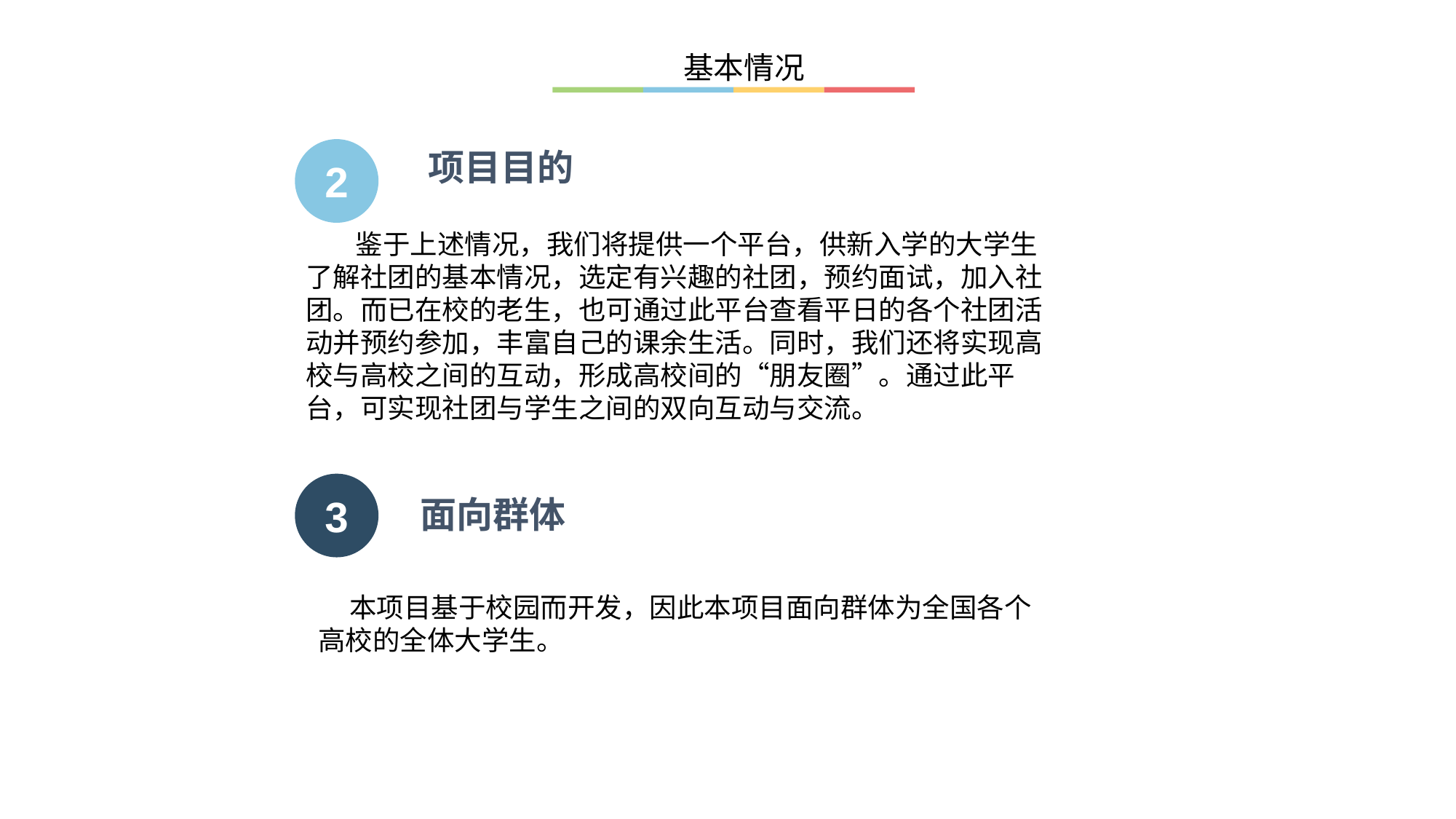

基本情况

2
 项目目的
       鉴于上述情况，我们将提供一个平台，供新入学的大学生了解社团的基本情况，选定有兴趣的社团，预约面试，加入社团。而已在校的老生，也可通过此平台查看平日的各个社团活动并预约参加，丰富自己的课余生活。同时，我们还将实现高校与高校之间的互动，形成高校间的“朋友圈”。通过此平台，可实现社团与学生之间的双向互动与交流。

3
面向群体
    本项目基于校园而开发，因此本项目面向群体为全国各个高校的全体大学生。